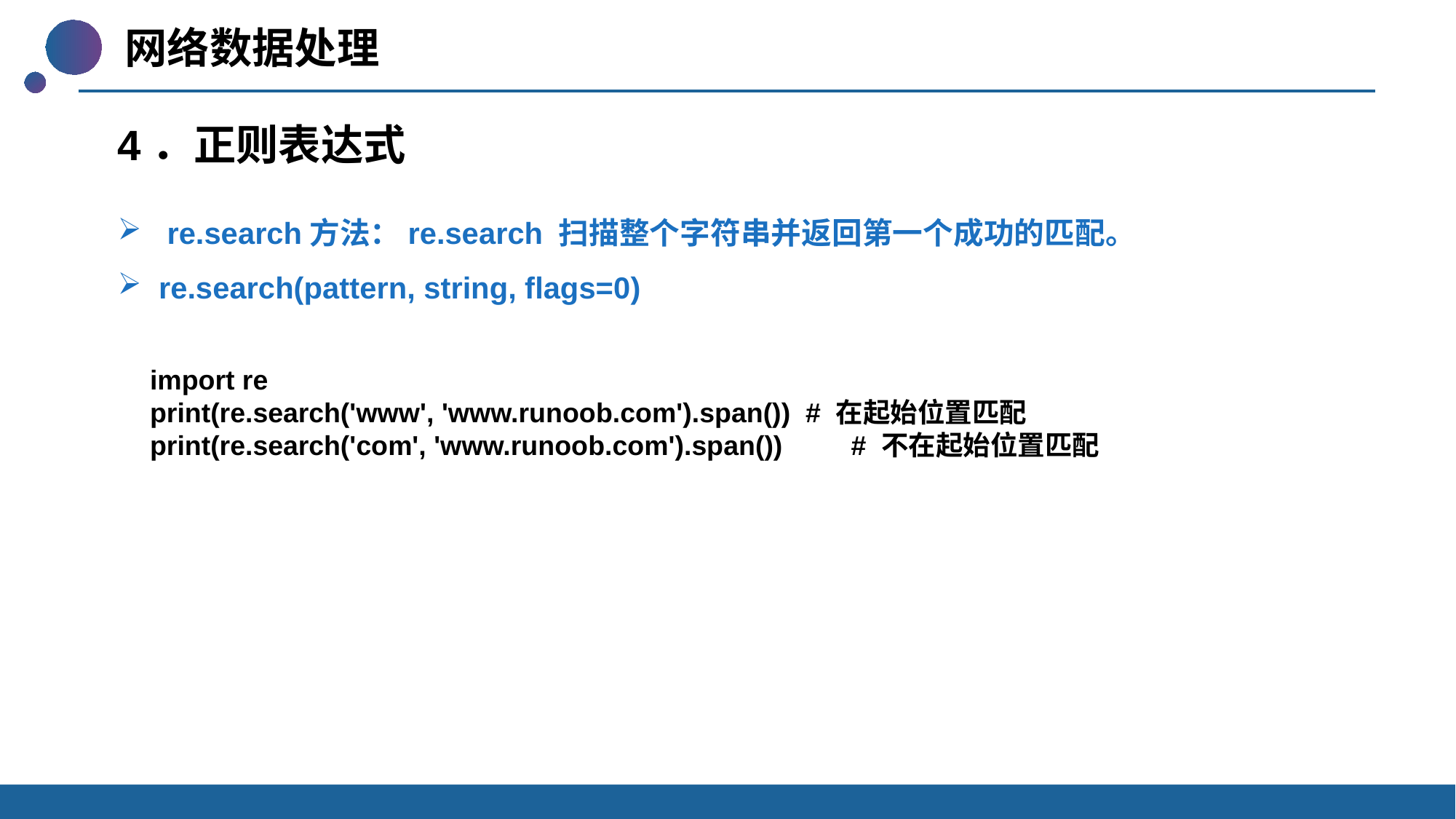

网络数据处理

4．正则表达式
 re.search方法：re.search 扫描整个字符串并返回第一个成功的匹配。
re.search(pattern, string, flags=0)
import re
print(re.search('www', 'www.runoob.com').span())  # 在起始位置匹配
print(re.search('com', 'www.runoob.com').span())         # 不在起始位置匹配